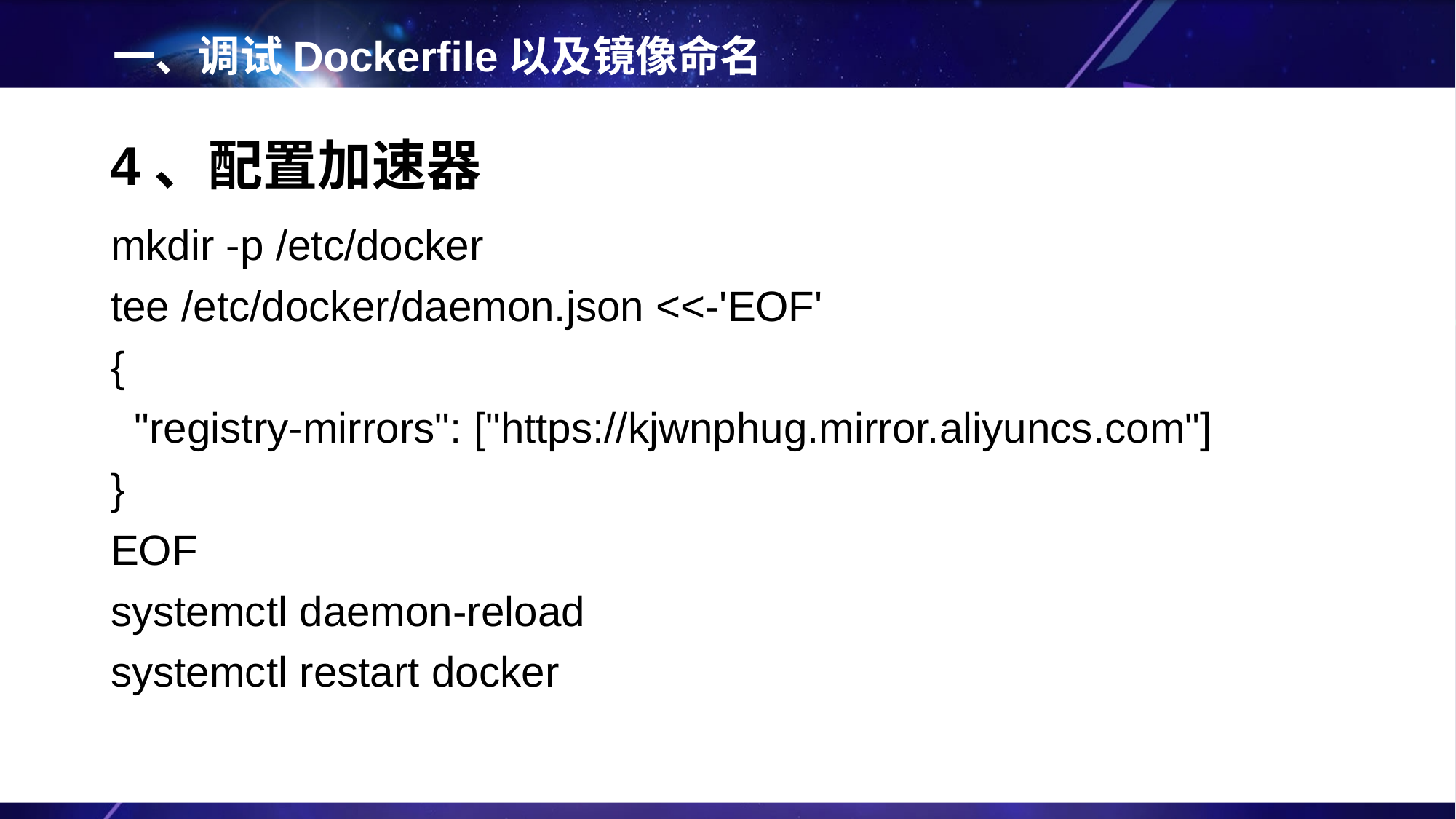

# 一、调试Dockerfile以及镜像命名
4、配置加速器
mkdir -p /etc/docker
tee /etc/docker/daemon.json <<-'EOF'
{
  "registry-mirrors": ["https://kjwnphug.mirror.aliyuncs.com"]
}
EOF
systemctl daemon-reload
systemctl restart docker